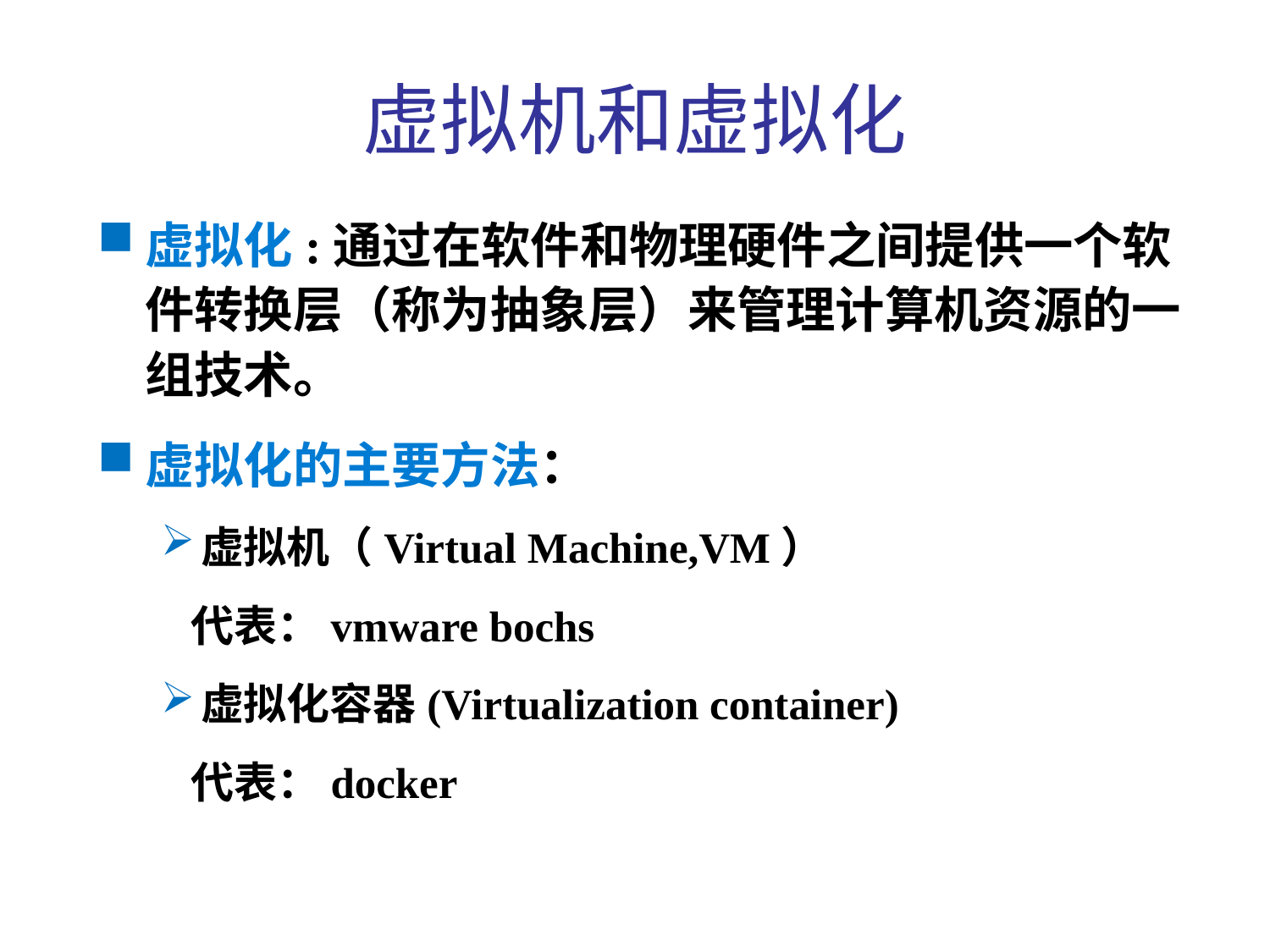

# 虚拟机和虚拟化

虚拟化:通过在软件和物理硬件之间提供一个软件转换层（称为抽象层）来管理计算机资源的一组技术。
虚拟化的主要方法：
虚拟机（Virtual Machine,VM）
  代表：vmware bochs
虚拟化容器(Virtualization container)
  代表：docker